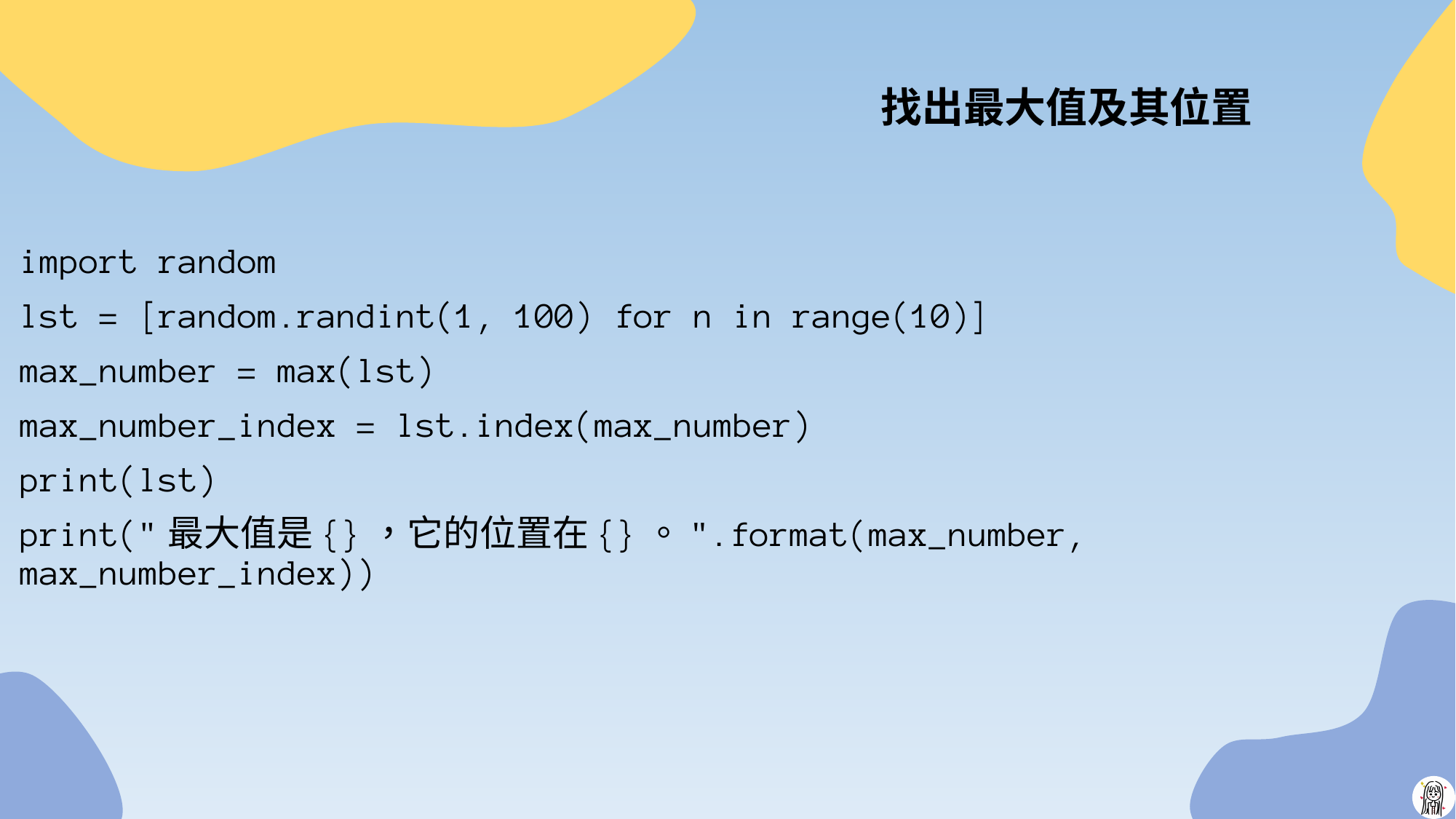

# 找出最大值及其位置
import random
lst = [random.randint(1, 100) for n in range(10)]
max_number = max(lst)
max_number_index = lst.index(max_number)
print(lst)
print("最大值是{}，它的位置在{}。".format(max_number, max_number_index))
14